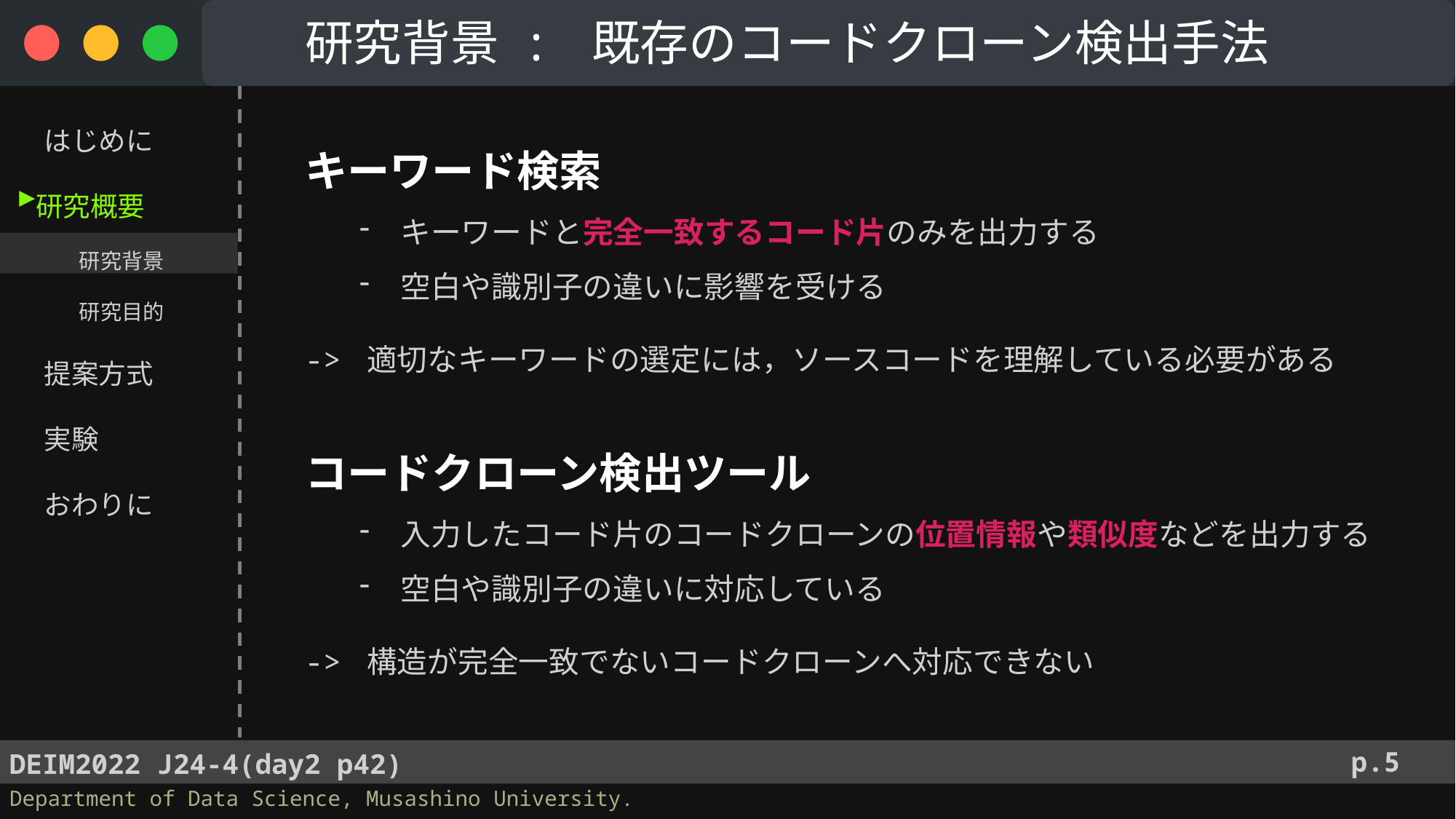

研究背景 : 既存のコードクローン検出手法
　 はじめに
   研究概要
　　　 研究背景
　　　 研究目的
　 提案方式
　 実験
　 おわりに

キーワード検索
キーワードと完全一致するコード片のみを出力する
空白や識別子の違いに影響を受ける
-> 適切なキーワードの選定には，ソースコードを理解している必要がある

▶︎

コードクローン検出ツール
入力したコード片のコードクローンの位置情報や類似度などを出力する
空白や識別子の違いに対応している
-> 構造が完全一致でないコードクローンへ対応できない

p.5